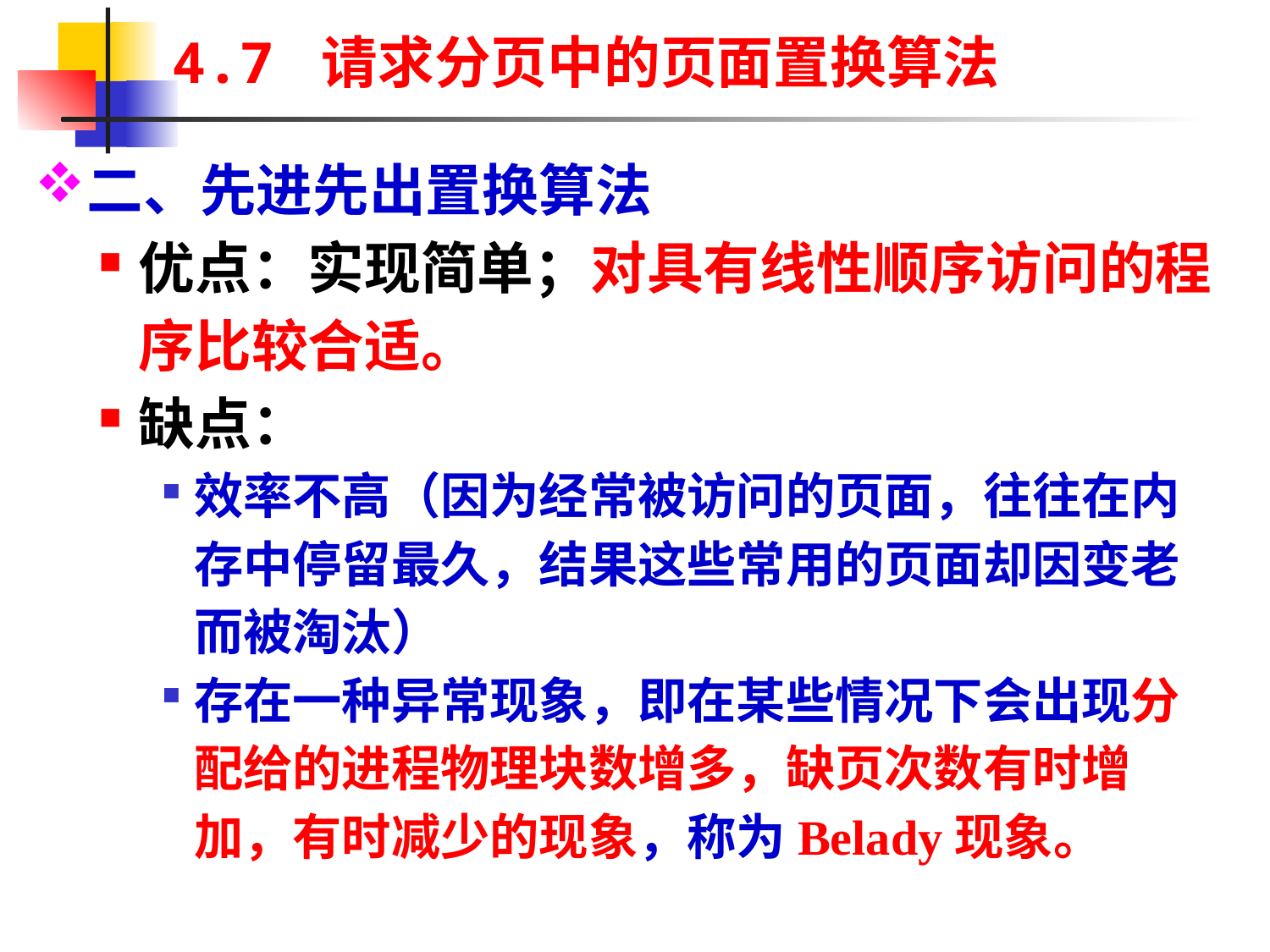

# 4.7 请求分页中的页面置换算法
二、先进先出置换算法
优点：实现简单；对具有线性顺序访问的程序比较合适。
缺点：
效率不高（因为经常被访问的页面，往往在内存中停留最久，结果这些常用的页面却因变老而被淘汰）
存在一种异常现象，即在某些情况下会出现分配给的进程物理块数增多，缺页次数有时增加，有时减少的现象，称为Belady现象。